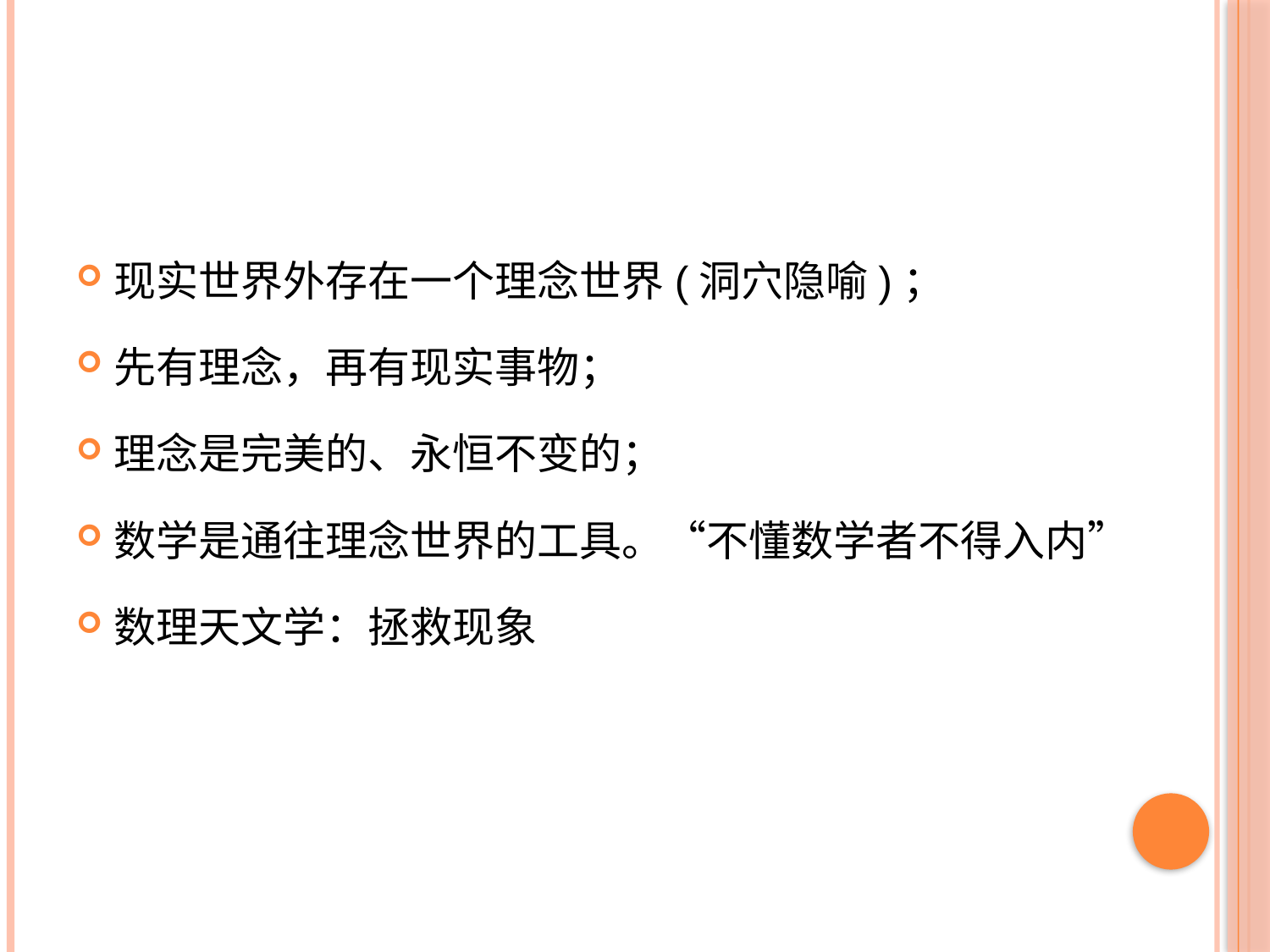

#
现实世界外存在一个理念世界(洞穴隐喻)；
先有理念，再有现实事物；
理念是完美的、永恒不变的；
数学是通往理念世界的工具。“不懂数学者不得入内”
数理天文学：拯救现象